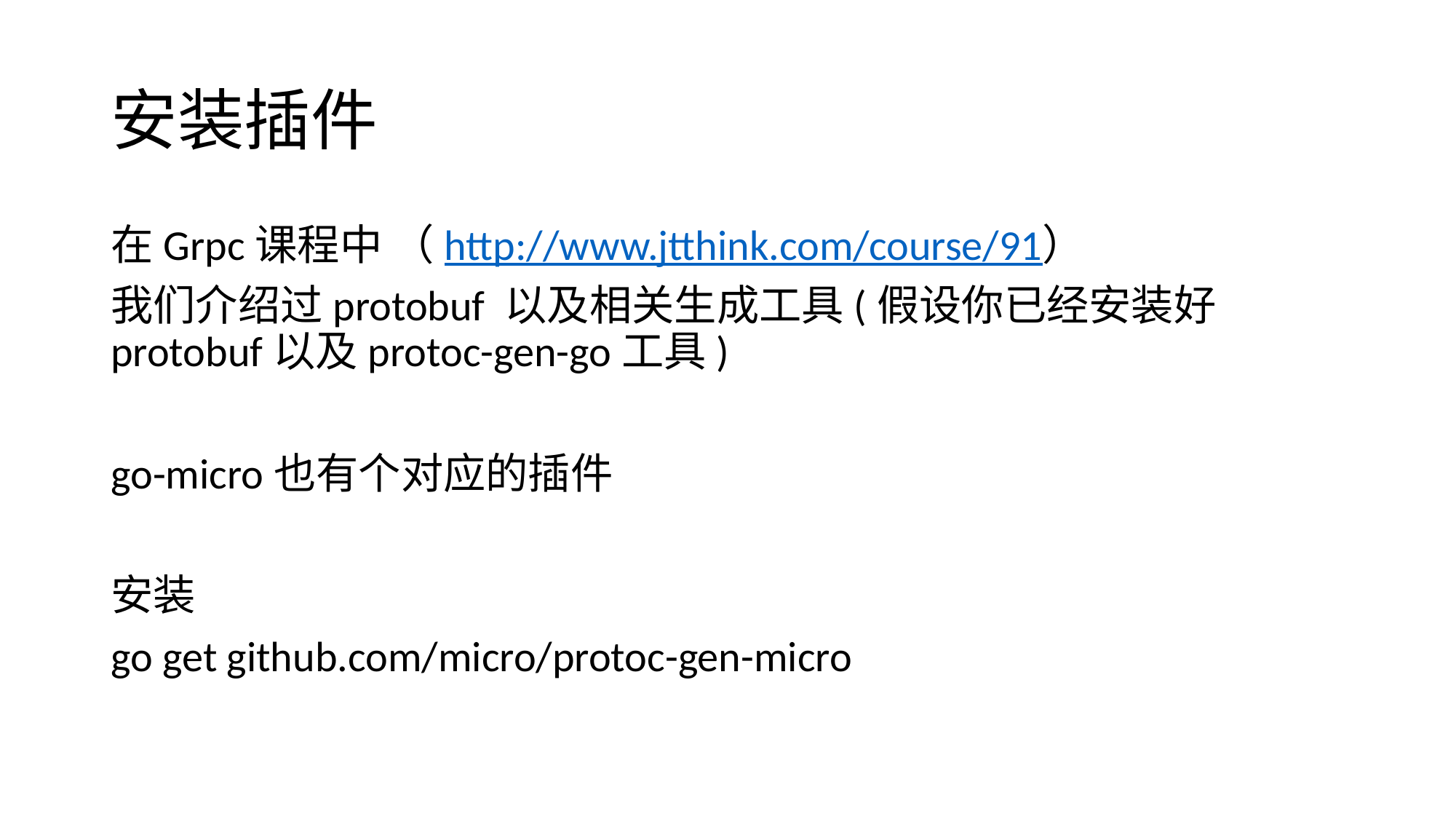

# 安装插件
在Grpc课程中 （http://www.jtthink.com/course/91）
我们介绍过protobuf 以及相关生成工具(假设你已经安装好protobuf以及protoc-gen-go工具)

go-micro也有个对应的插件

安装
go get github.com/micro/protoc-gen-micro